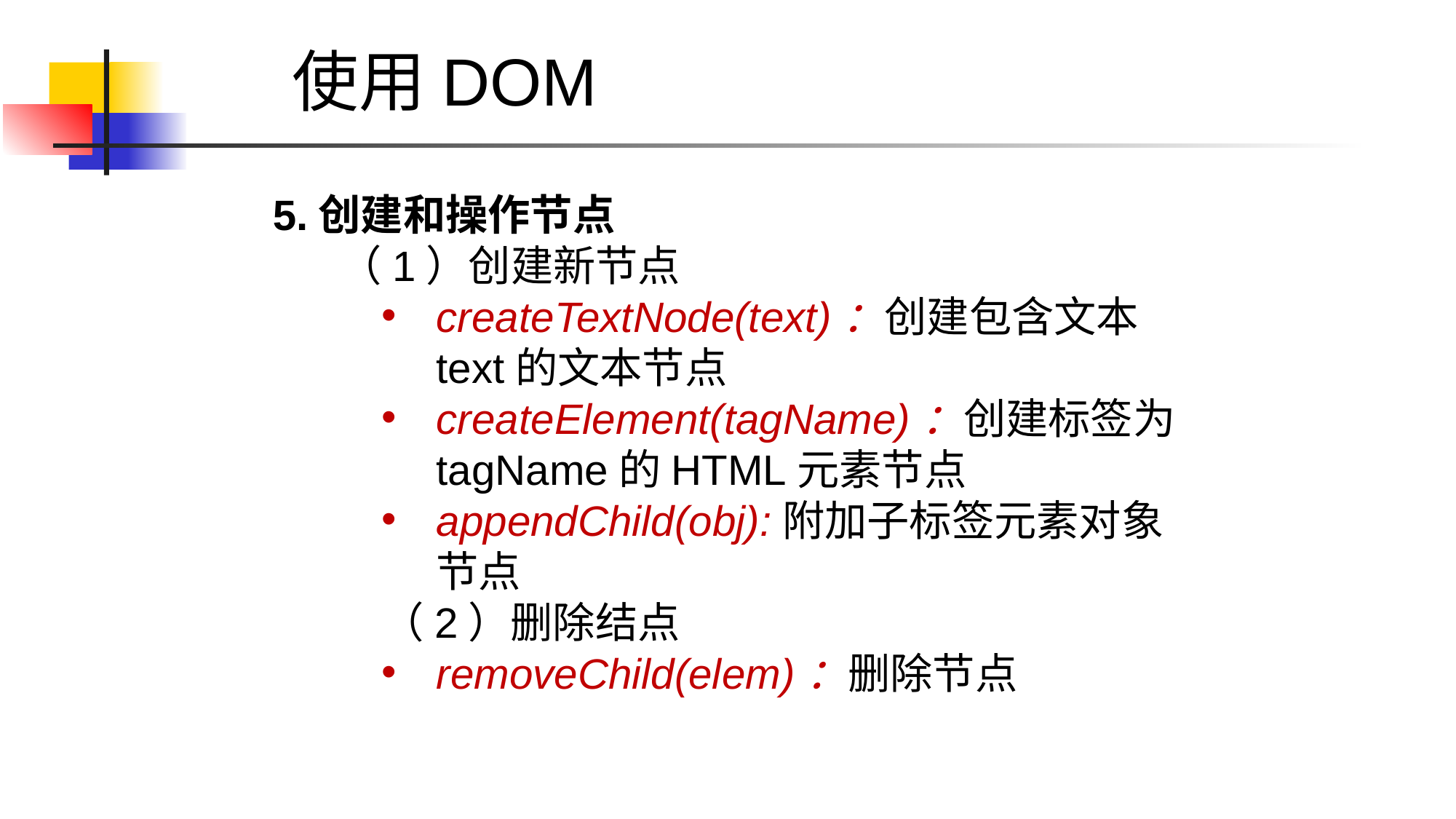

使用DOM
5.创建和操作节点
      （1）创建新节点
createTextNode(text)：创建包含文本text的文本节点
createElement(tagName)：创建标签为tagName的HTML元素节点
appendChild(obj):附加子标签元素对象节点
（2）删除结点
removeChild(elem)：删除节点